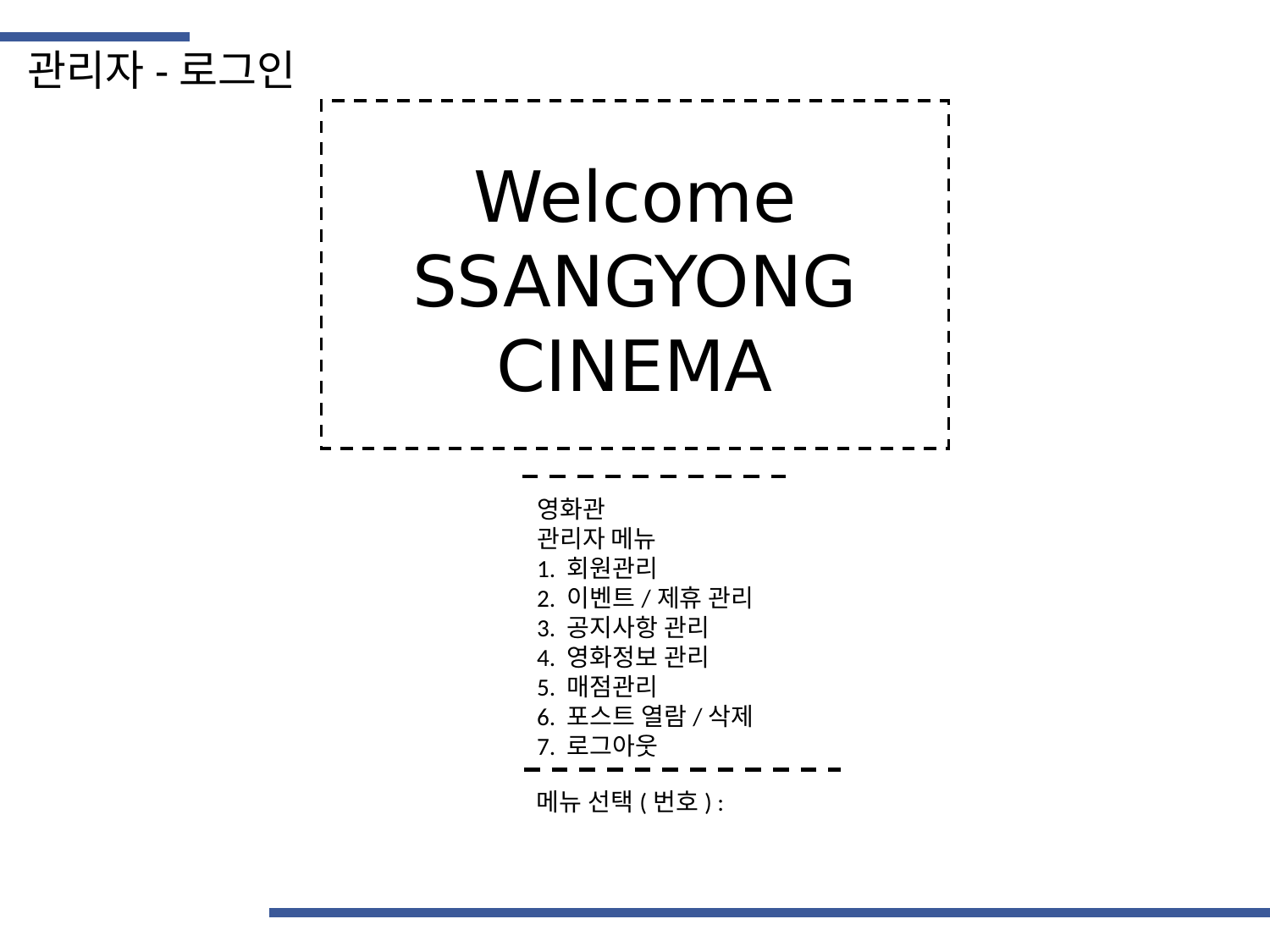

관리자-로그인

Welcome
SSANGYONG
CINEMA
영화관
관리자 메뉴
1. 회원관리
2. 이벤트/제휴 관리
3. 공지사항 관리
4. 영화정보 관리
5. 매점관리
6. 포스트 열람/삭제
7. 로그아웃
메뉴 선택(번호) :